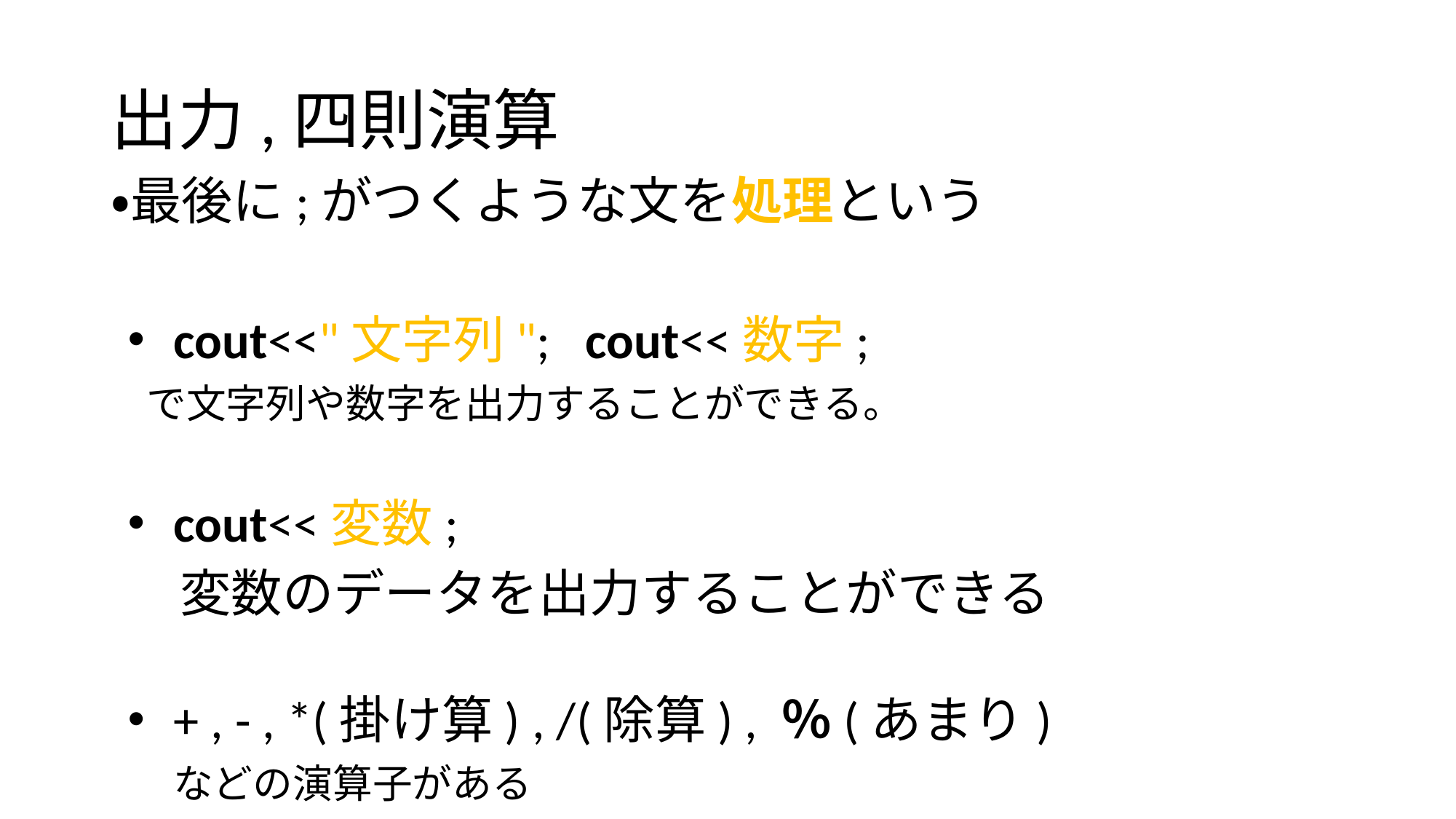

# 出力,四則演算
・最後に;がつくような文を処理という

・cout<<"文字列";   cout<<数字;
   で文字列や数字を出力することができる。

・cout<<変数;
     変数のデータを出力することができる

・+ , - , *(掛け算) , /(除算) , ％(あまり)
      などの演算子がある